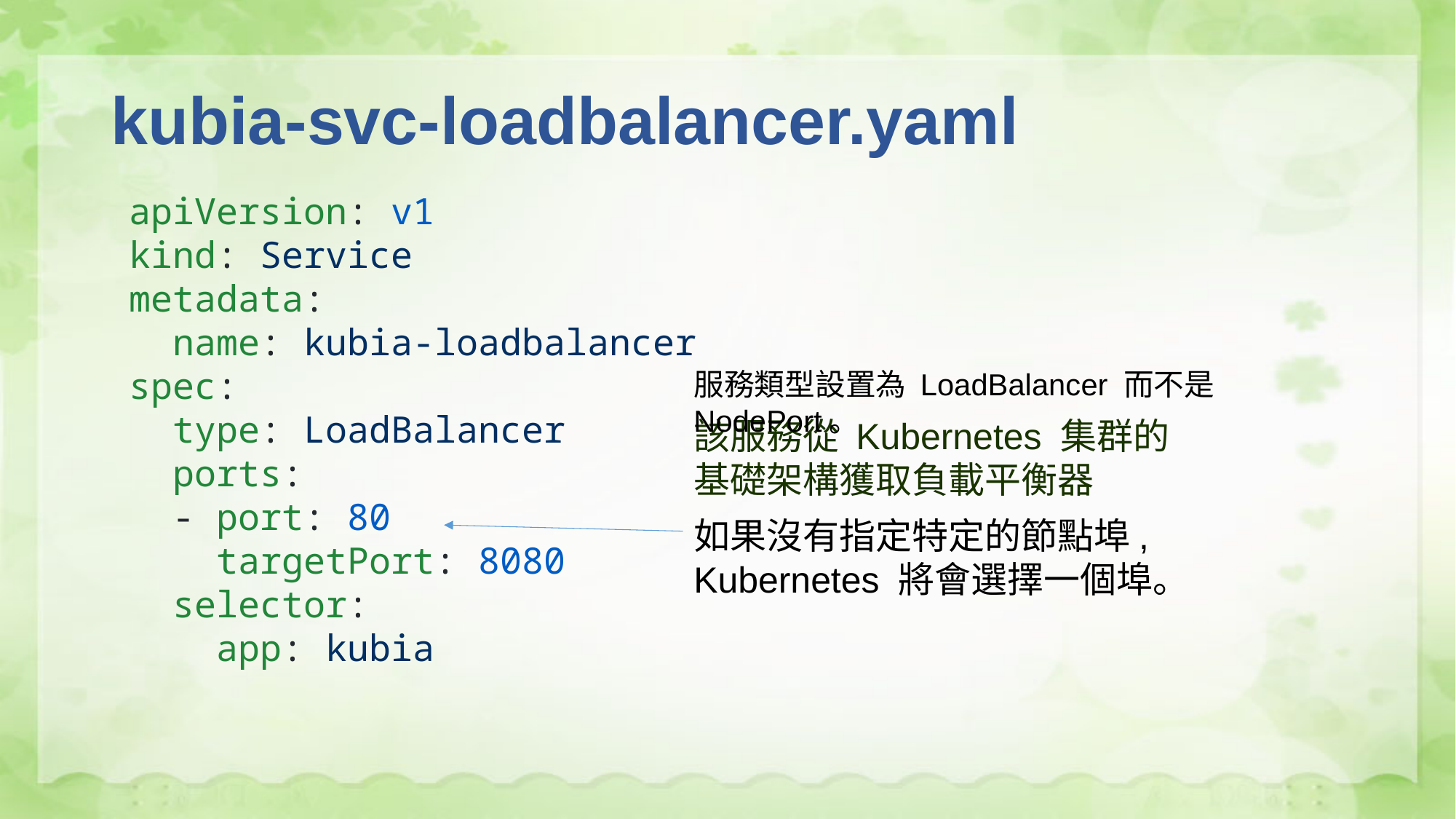

# kubia-svc-loadbalancer.yaml
apiVersion: v1
kind: Service
metadata:
  name: kubia-loadbalancer
spec:
  type: LoadBalancer
  ports:
  - port: 80
    targetPort: 8080
  selector:
    app: kubia
服務類型設置為 LoadBalancer 而不是 NodePort。
該服務從 Kubernetes 集群的基礎架構獲取負載平衡器
如果沒有指定特定的節點埠, Kubernetes 將會選擇一個埠。